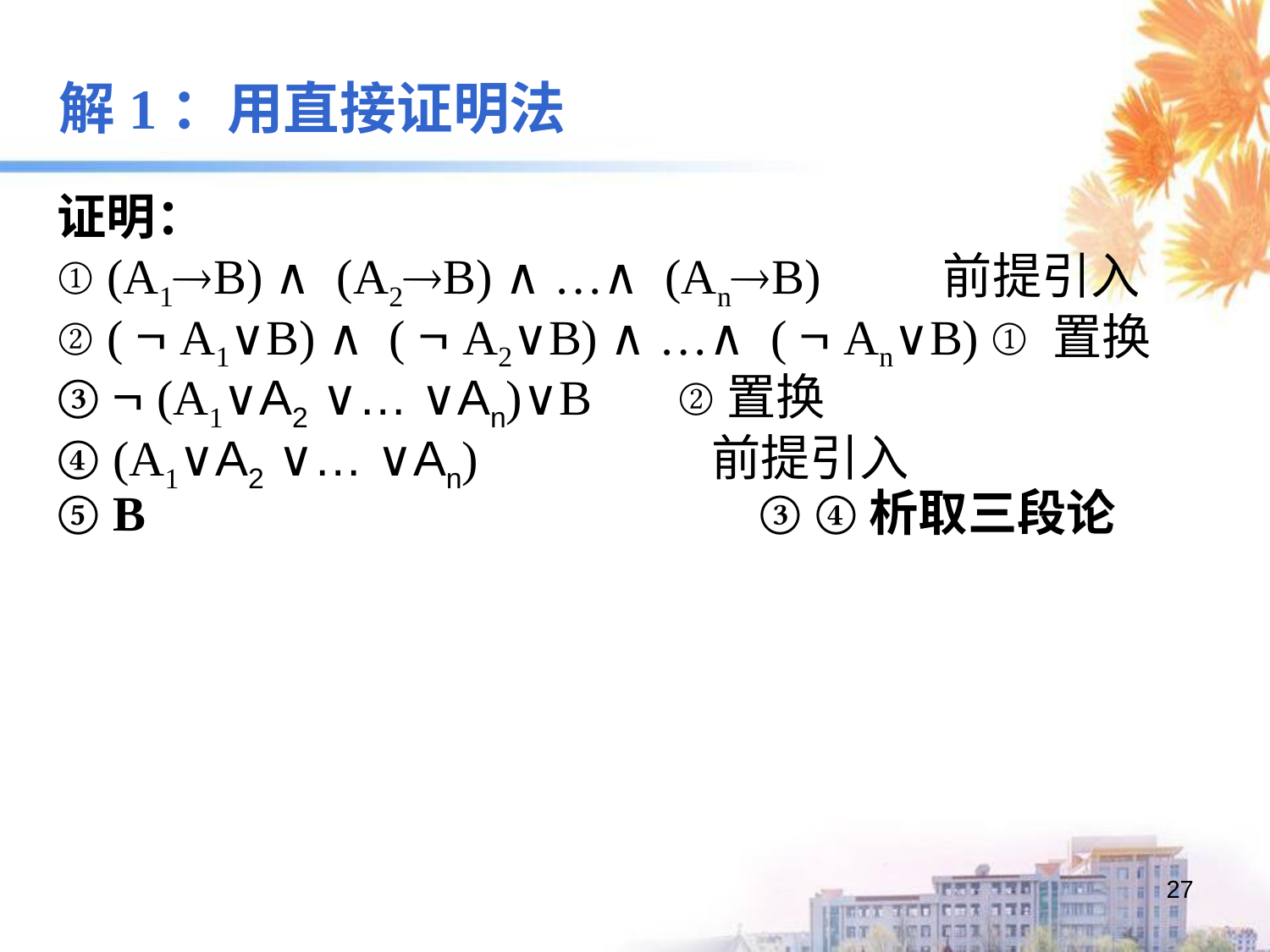

解1：用直接证明法

证明：
① (A1→B) ∧ (A2→B) ∧…∧ (An→B)         前提引入
② ( ¬ A1∨B) ∧ ( ¬ A2∨B) ∧…∧ ( ¬ An∨B) ① 置换
③ ¬ (A1∨A2 ∨… ∨An)∨B       ②置换
④ (A1∨A2 ∨… ∨An)                  前提引入
⑤ B                                                  ③ ④析取三段论
27